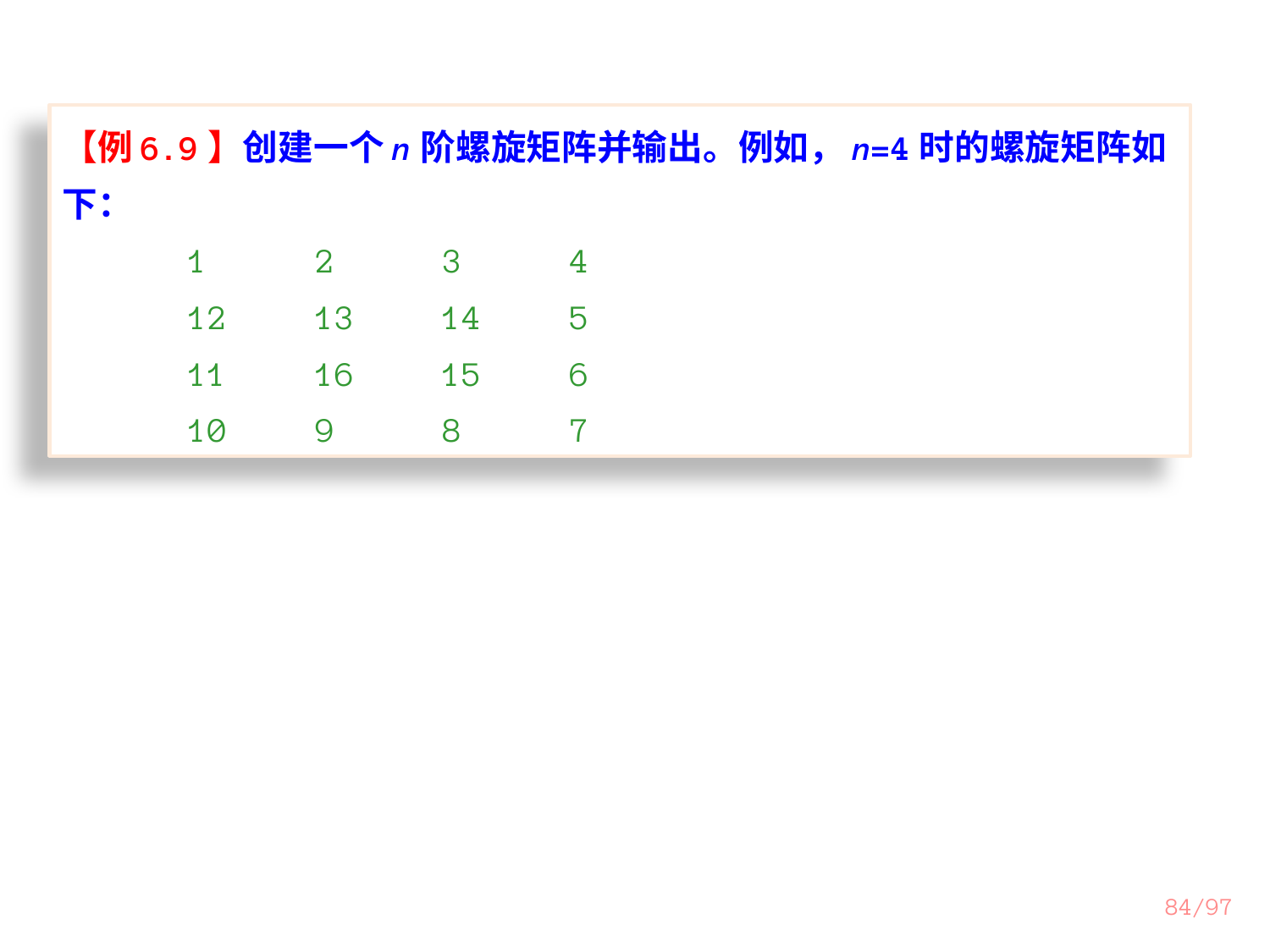

【例6.9】创建一个n阶螺旋矩阵并输出。例如，n=4时的螺旋矩阵如下：
	1	2	3	4
	12	13	14	5
	11	16	15	6
	10	9	8	7
84/97